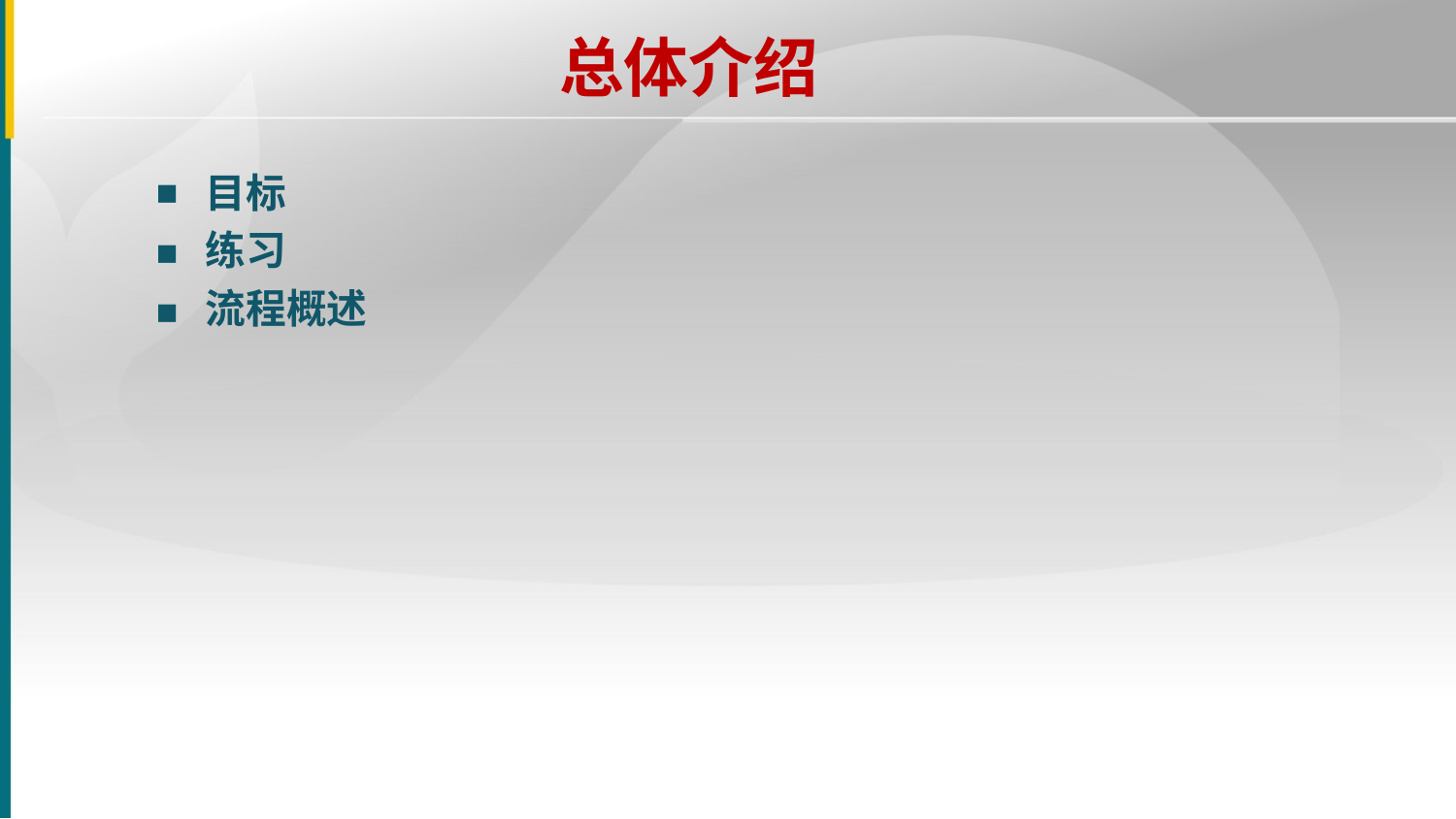

# 总体介绍
■
目标
■
练习
■
流程概述